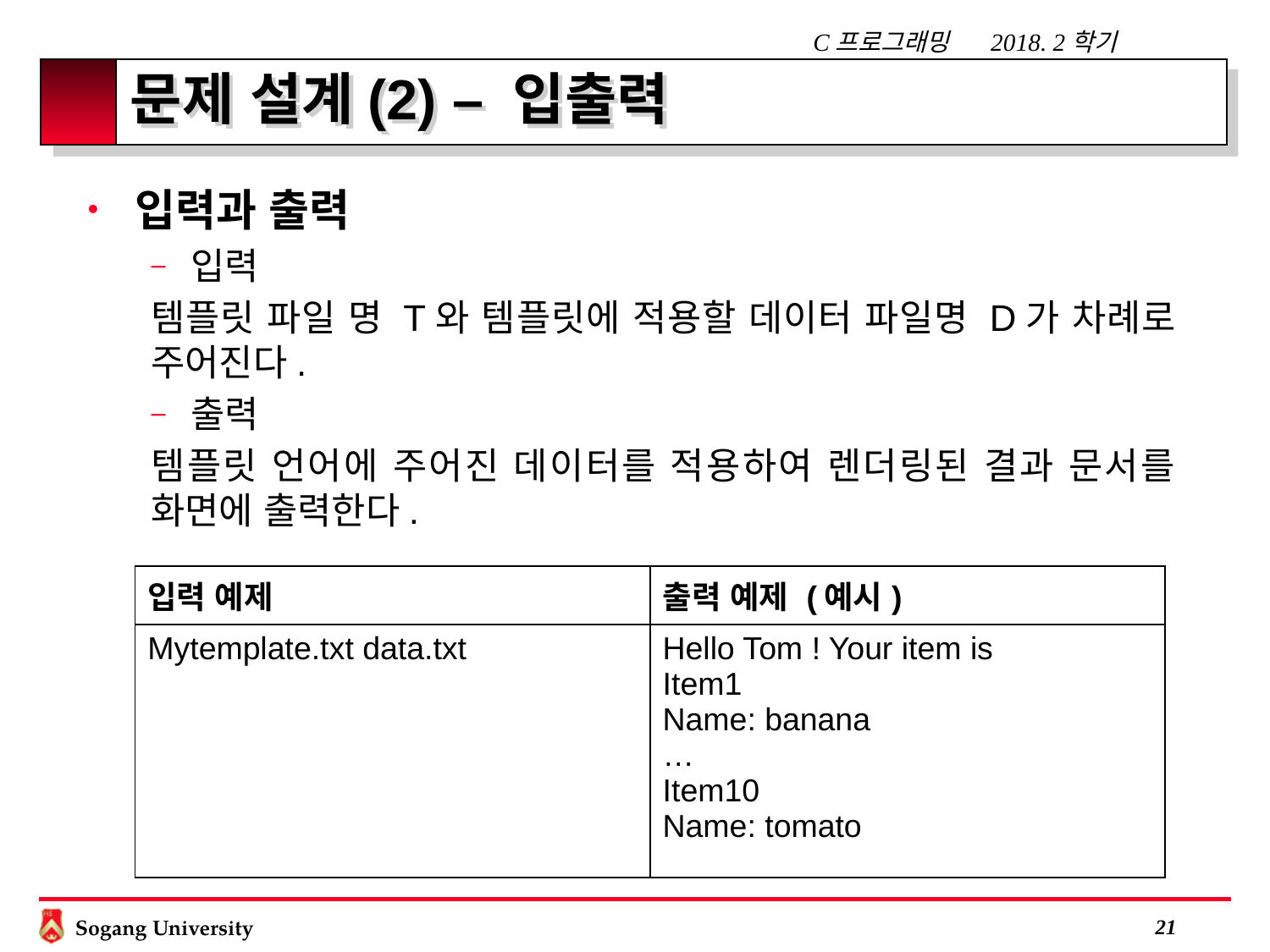

# 문제 설계(2) – 입출력
입력과 출력
입력
템플릿 파일 명 T와 템플릿에 적용할 데이터 파일명 D가 차례로 주어진다.
출력
템플릿 언어에 주어진 데이터를 적용하여 렌더링된 결과 문서를 화면에 출력한다.
| 입력 예제 | 출력 예제 (예시) |
| --- | --- |
| Mytemplate.txt data.txt | Hello Tom ! Your item is Item1 Name: banana … Item10 Name: tomato |
 21